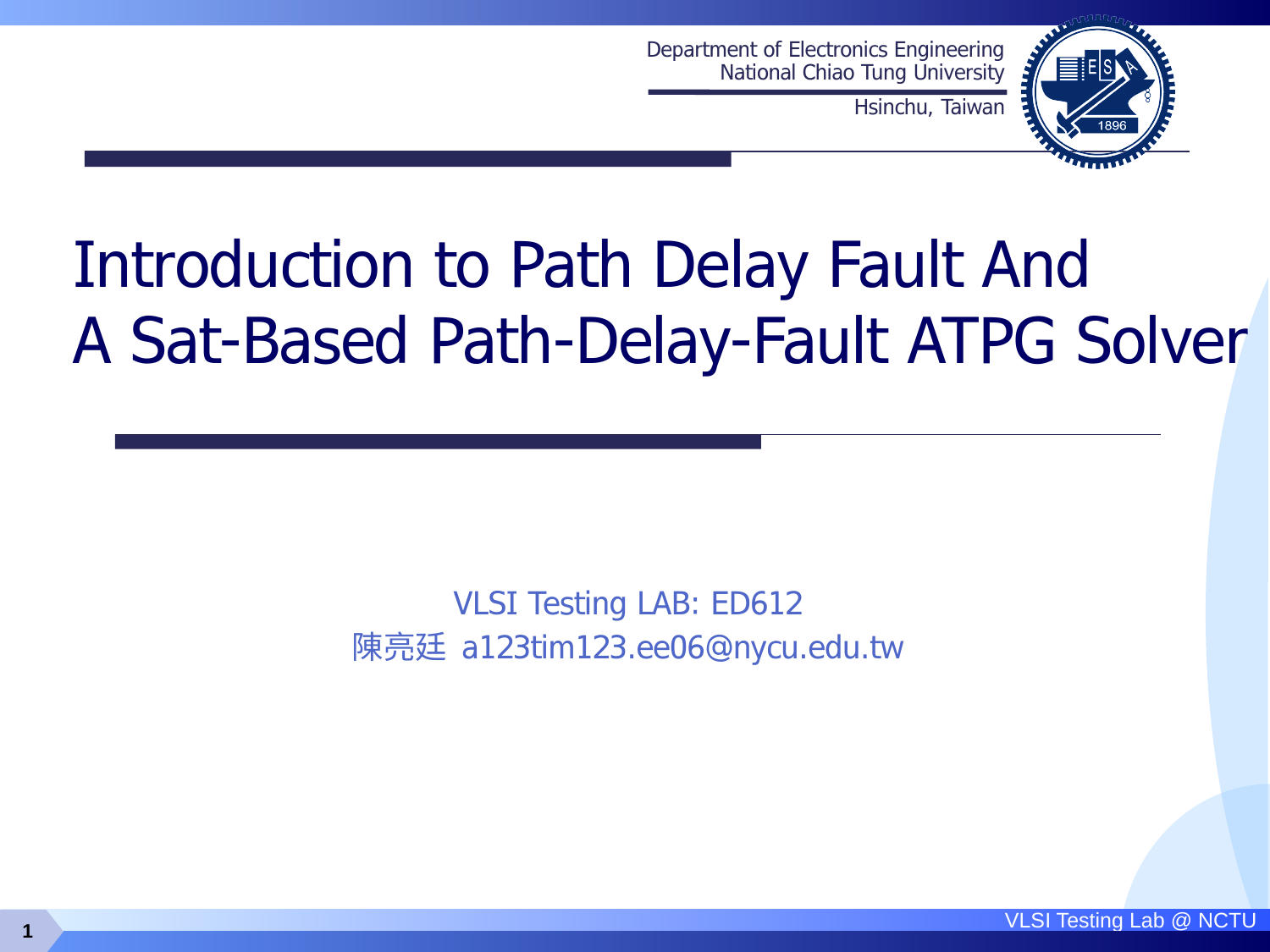

# Introduction to Path Delay Fault And A Sat-Based Path-Delay-Fault ATPG Solver

VLSI Testing LAB: ED612
陳亮廷 a123tim123.ee06@nycu.edu.tw
1